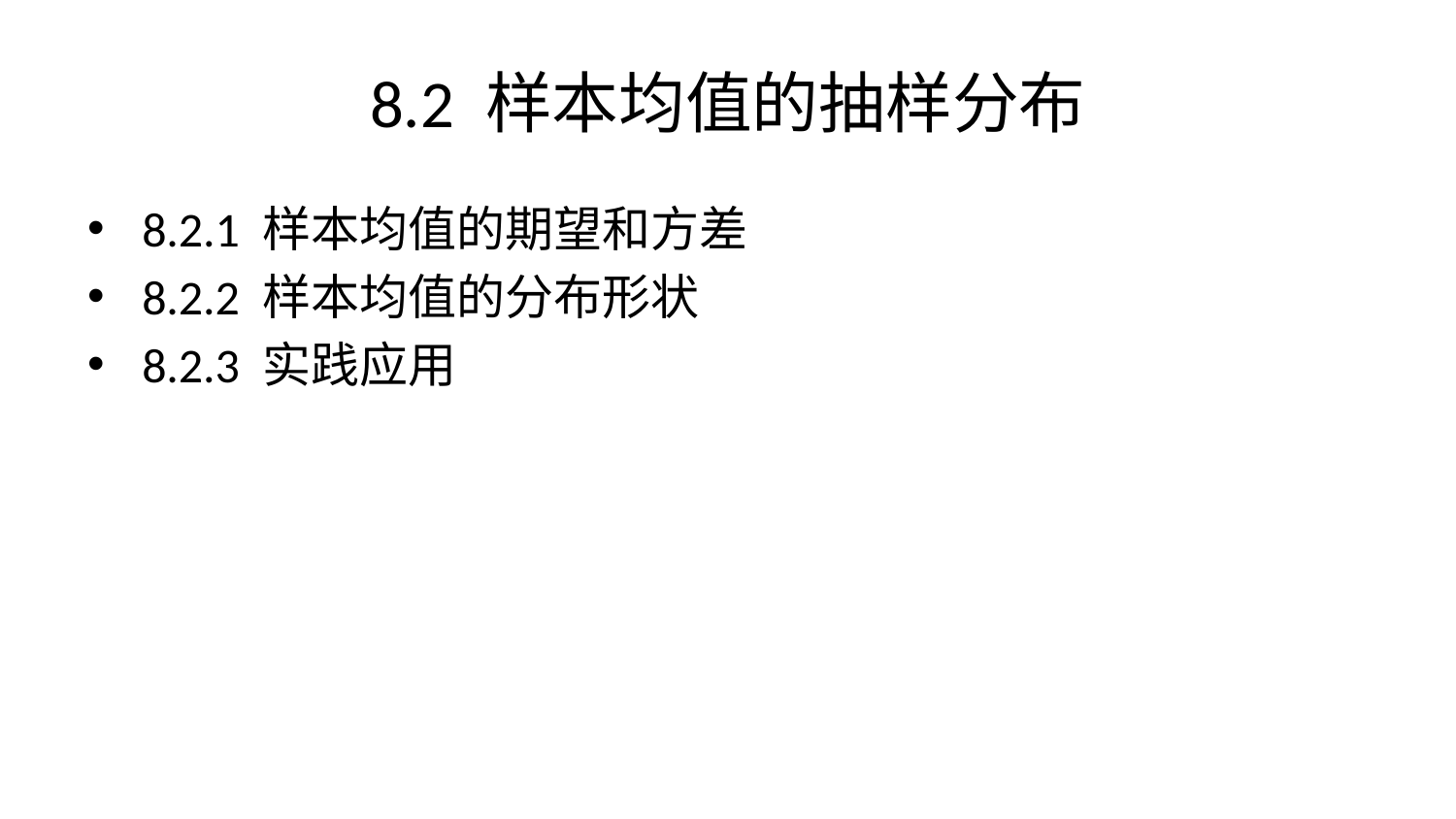

# 8.2 样本均值的抽样分布
8.2.1 样本均值的期望和方差
8.2.2 样本均值的分布形状
8.2.3 实践应用